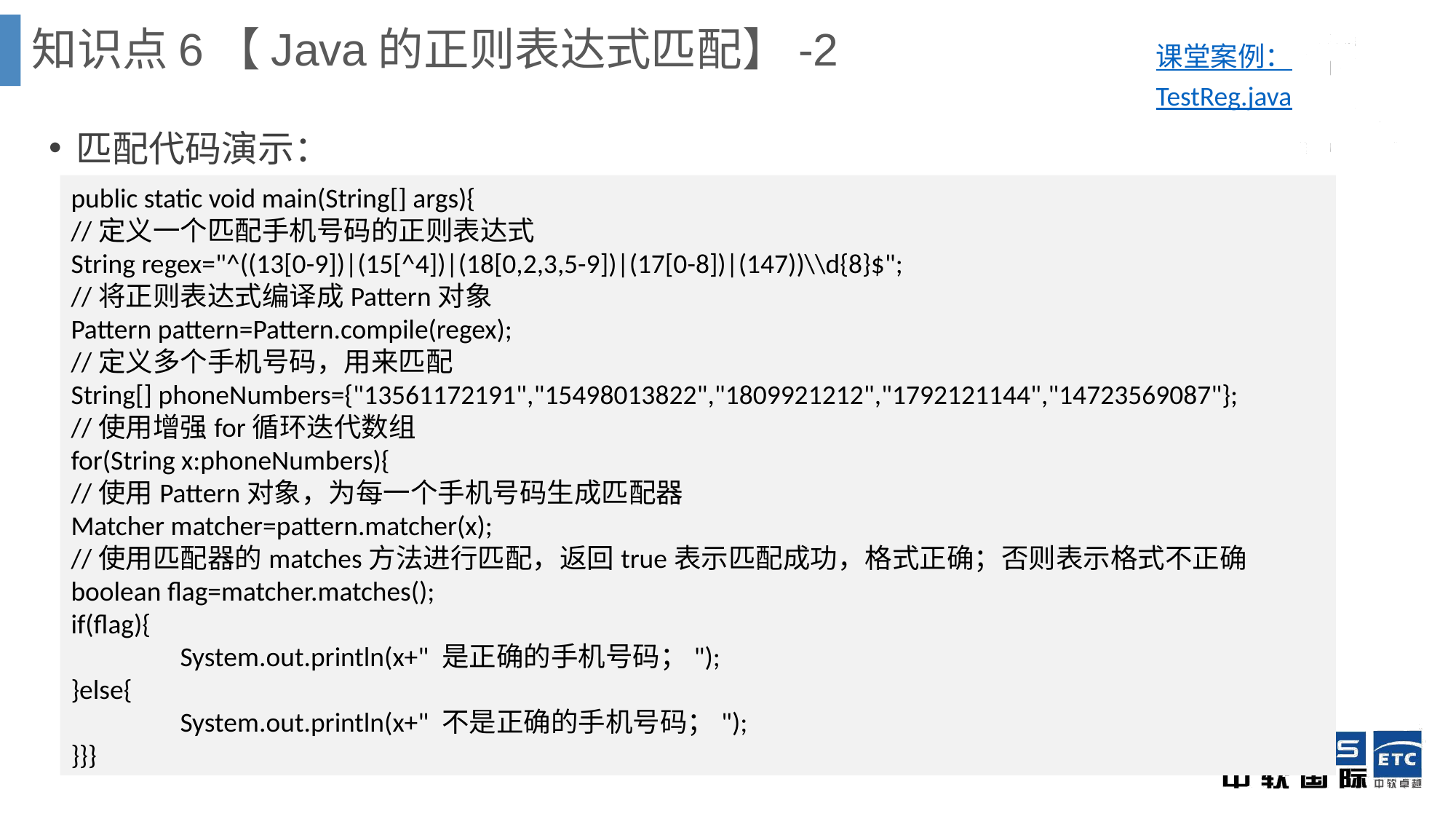

知识点6【Java的正则表达式匹配】-2
课堂案例：
TestReg.java

匹配代码演示：

public static void main(String[] args){
//定义一个匹配手机号码的正则表达式
String regex="^((13[0-9])|(15[^4])|(18[0,2,3,5-9])|(17[0-8])|(147))\\d{8}$";
//将正则表达式编译成Pattern对象
Pattern pattern=Pattern.compile(regex);
//定义多个手机号码，用来匹配
String[] phoneNumbers={"13561172191","15498013822","1809921212","1792121144","14723569087"};
//使用增强for循环迭代数组
for(String x:phoneNumbers){
//使用Pattern对象，为每一个手机号码生成匹配器
Matcher matcher=pattern.matcher(x);
//使用匹配器的matches方法进行匹配，返回true表示匹配成功，格式正确；否则表示格式不正确
boolean flag=matcher.matches();
if(flag){
	System.out.println(x+" 是正确的手机号码；");
}else{
	System.out.println(x+" 不是正确的手机号码；");
}}}